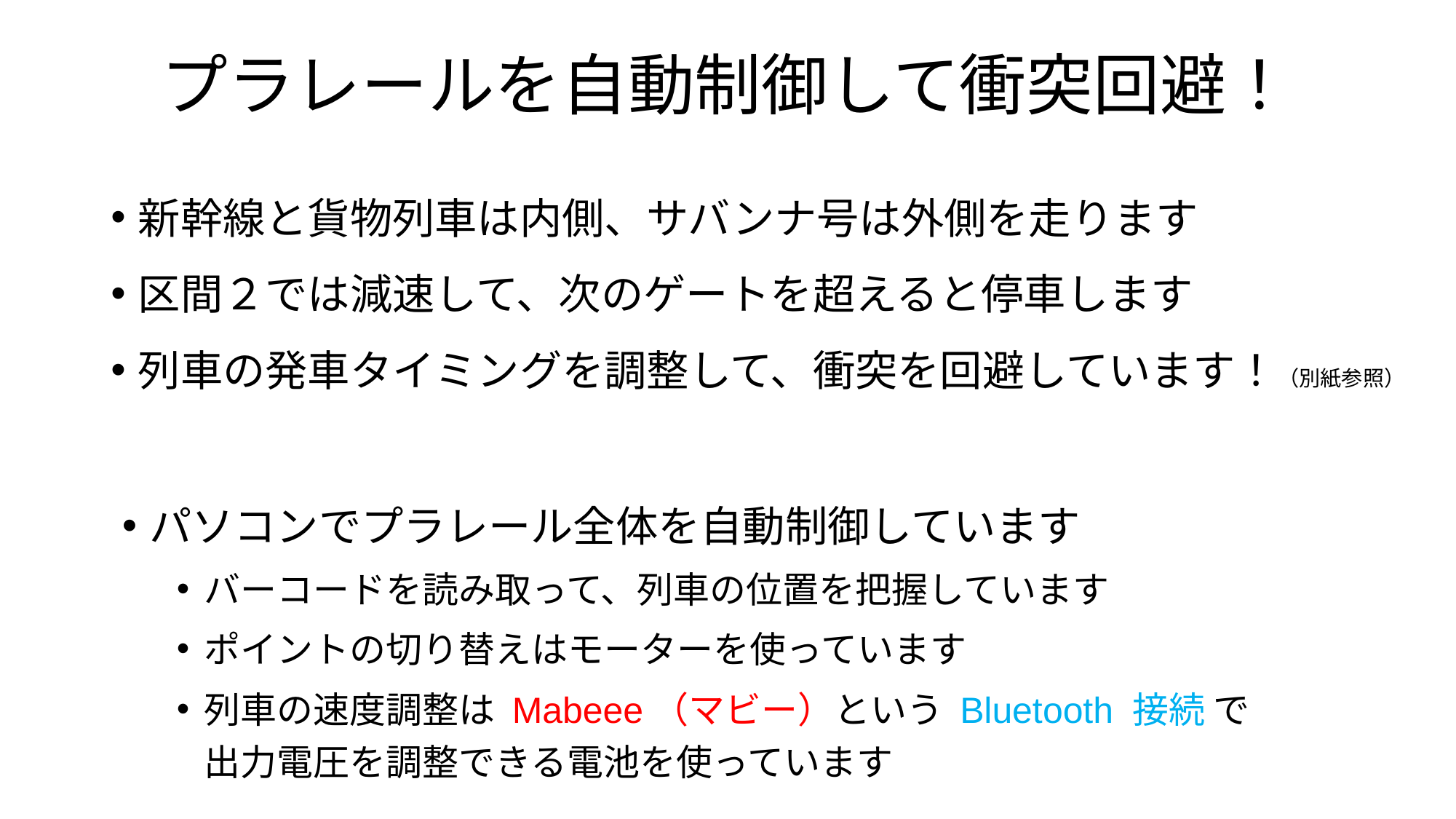

# プラレールを自動制御して衝突回避！
新幹線と貨物列車は内側、サバンナ号は外側を走ります
区間２では減速して、次のゲートを超えると停車します
列車の発車タイミングを調整して、衝突を回避しています！（別紙参照）
パソコンでプラレール全体を自動制御しています
バーコードを読み取って、列車の位置を把握しています
ポイントの切り替えはモーターを使っています
列車の速度調整は Mabeee（マビー）という Bluetooth 接続 で
出力電圧を調整できる電池を使っています